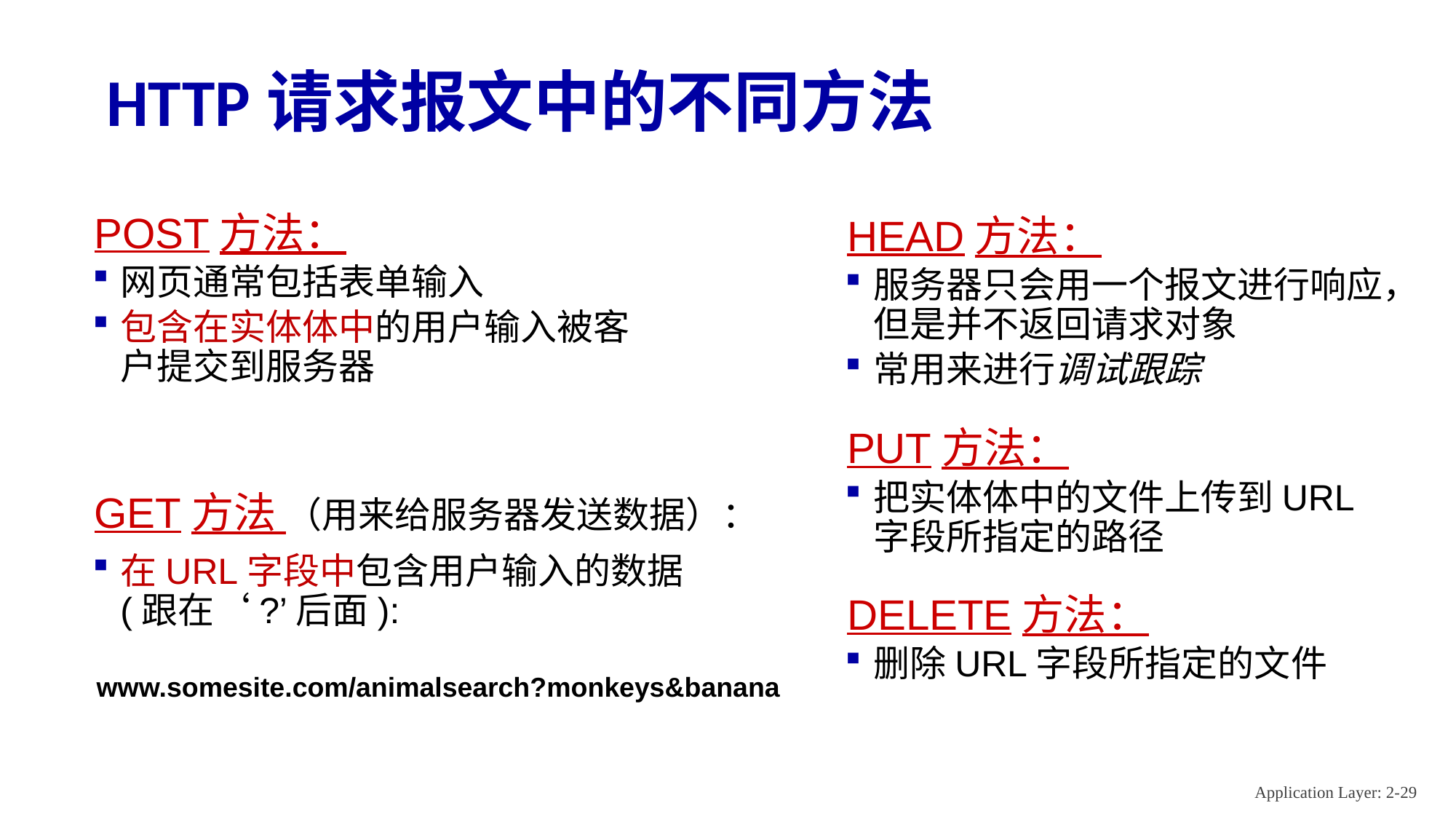

# HTTP请求报文中的不同方法
POST方法：
网页通常包括表单输入
包含在实体体中的用户输入被客户提交到服务器
HEAD方法：
服务器只会用一个报文进行响应，但是并不返回请求对象
常用来进行调试跟踪
PUT方法：
把实体体中的文件上传到URL字段所指定的路径
GET方法 （用来给服务器发送数据）：
在URL字段中包含用户输入的数据 (跟在‘?’后面):
DELETE方法：
删除URL字段所指定的文件
www.somesite.com/animalsearch?monkeys&banana
Application Layer: 2-29